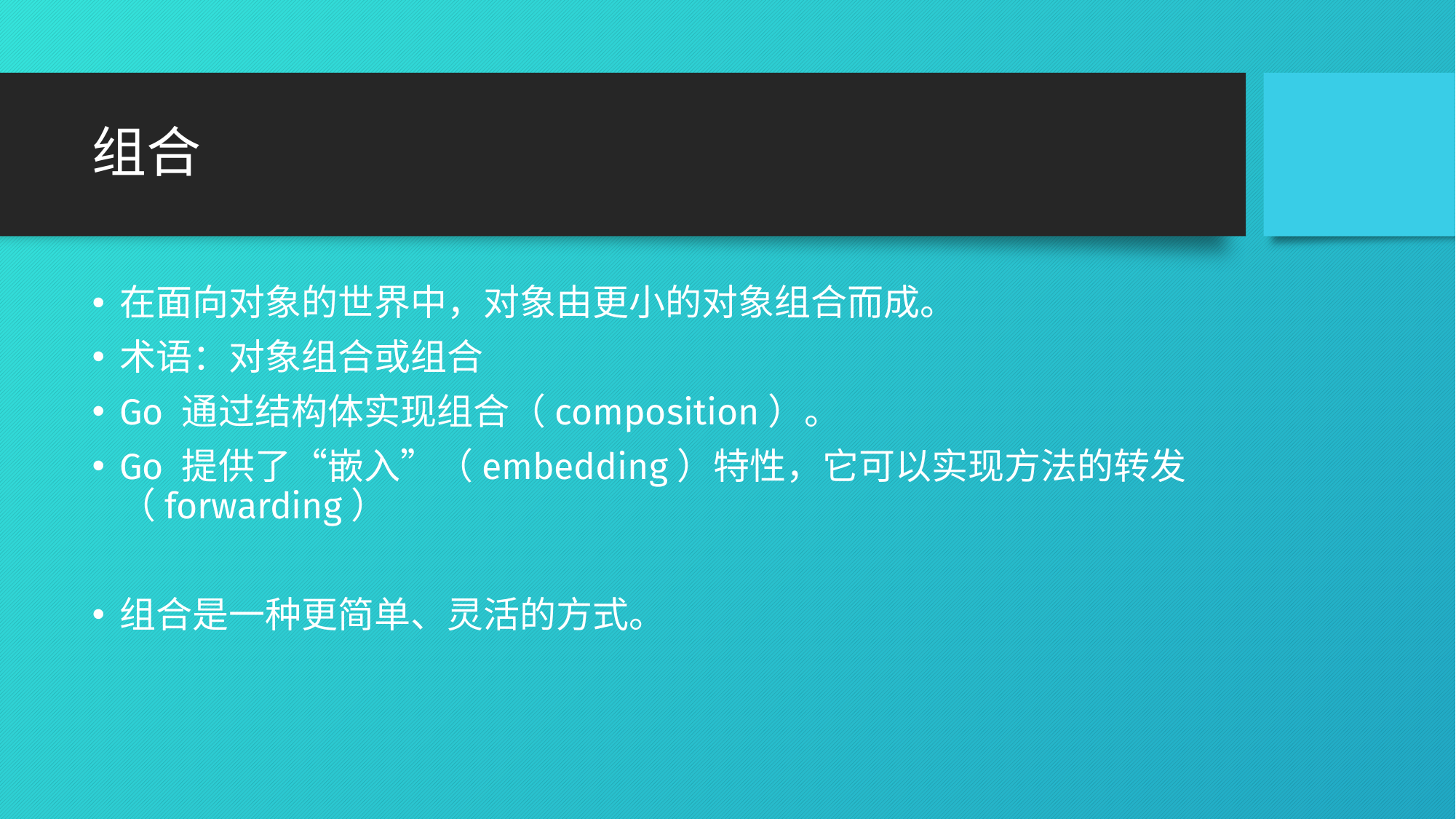

# 组合
在面向对象的世界中，对象由更小的对象组合而成。
术语：对象组合或组合
Go 通过结构体实现组合（composition）。
Go 提供了“嵌入”（embedding）特性，它可以实现方法的转发（forwarding）

组合是一种更简单、灵活的方式。